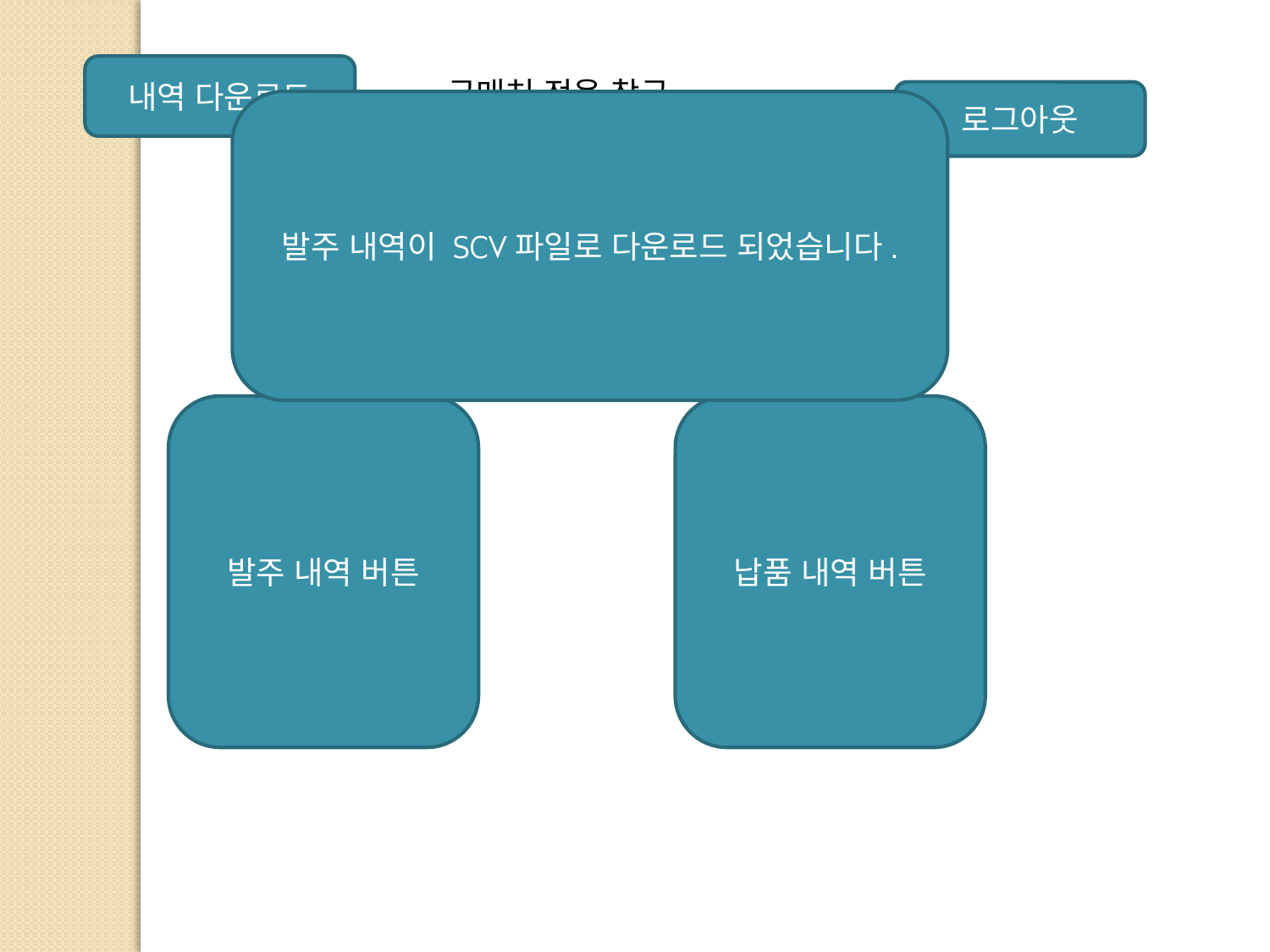

내역 다운로드
구매처 전용 창구
로그아웃
발주 내역이 SCV파일로 다운로드 되었습니다.
발주 내역 버튼
납품 내역 버튼